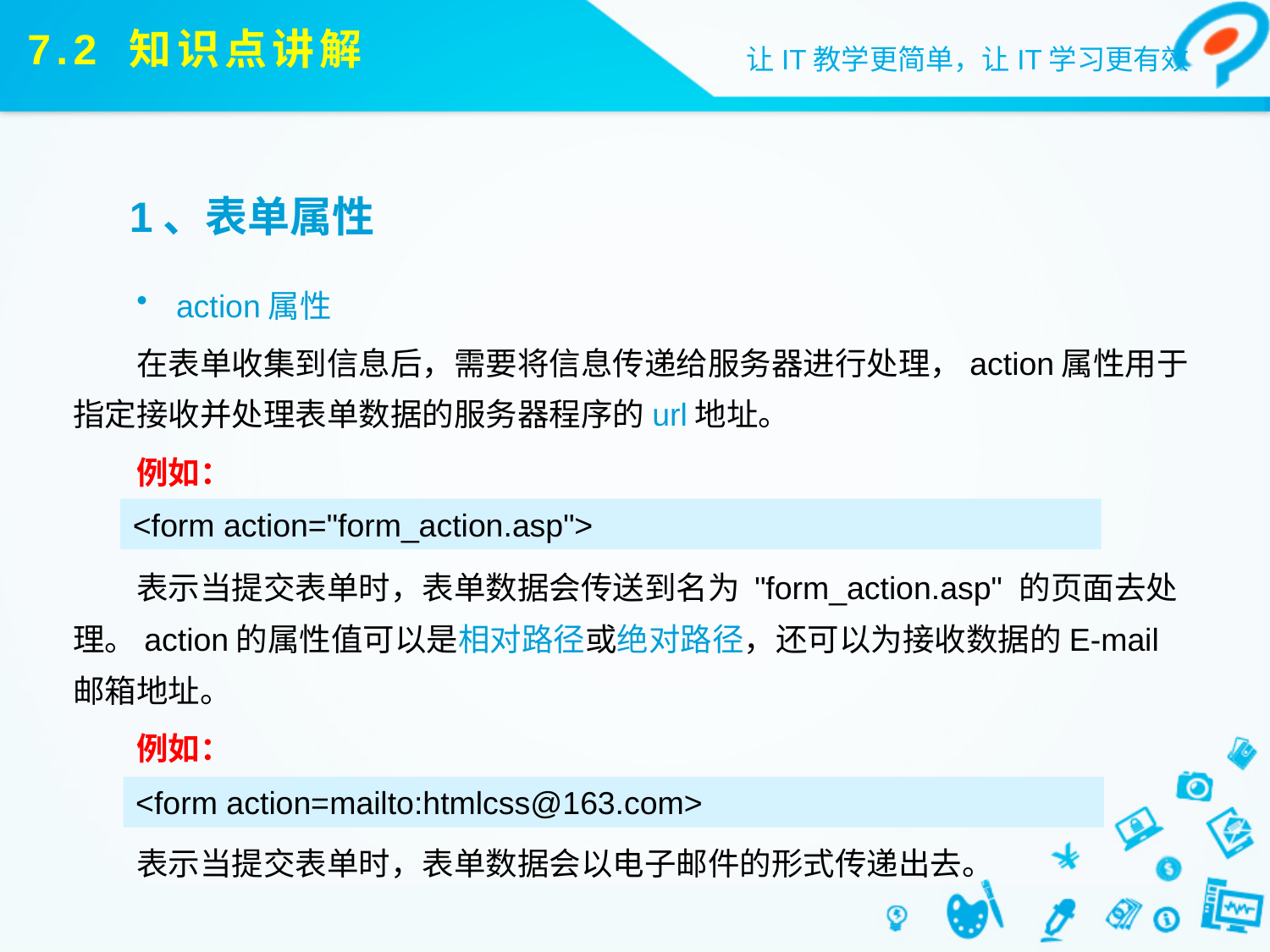

# 7.2 知识点讲解
1、表单属性
action属性
在表单收集到信息后，需要将信息传递给服务器进行处理，action属性用于指定接收并处理表单数据的服务器程序的url地址。
例如：

表示当提交表单时，表单数据会传送到名为 "form_action.asp" 的页面去处理。action的属性值可以是相对路径或绝对路径，还可以为接收数据的E-mail邮箱地址。
例如：

表示当提交表单时，表单数据会以电子邮件的形式传递出去。
<form action="form_action.asp">
<form action=mailto:htmlcss@163.com>